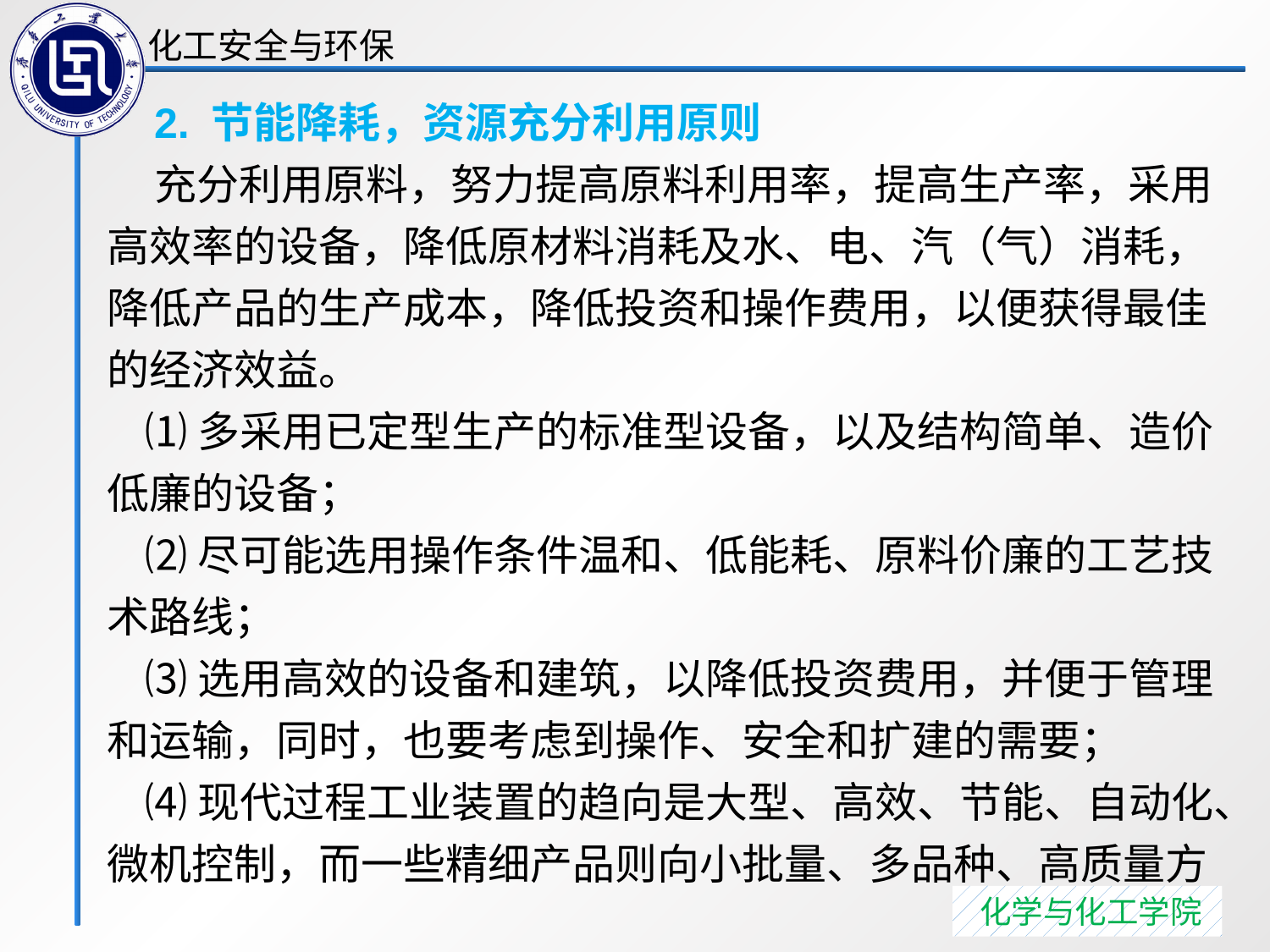

2. 节能降耗，资源充分利用原则
    充分利用原料，努力提高原料利用率，提高生产率，采用高效率的设备，降低原材料消耗及水、电、汽（气）消耗，降低产品的生产成本，降低投资和操作费用，以便获得最佳的经济效益。
    ⑴多采用已定型生产的标准型设备，以及结构简单、造价低廉的设备；
    ⑵尽可能选用操作条件温和、低能耗、原料价廉的工艺技术路线；
    ⑶选用高效的设备和建筑，以降低投资费用，并便于管理和运输，同时，也要考虑到操作、安全和扩建的需要；
    ⑷现代过程工业装置的趋向是大型、高效、节能、自动化、微机控制，而一些精细产品则向小批量、多品种、高质量方